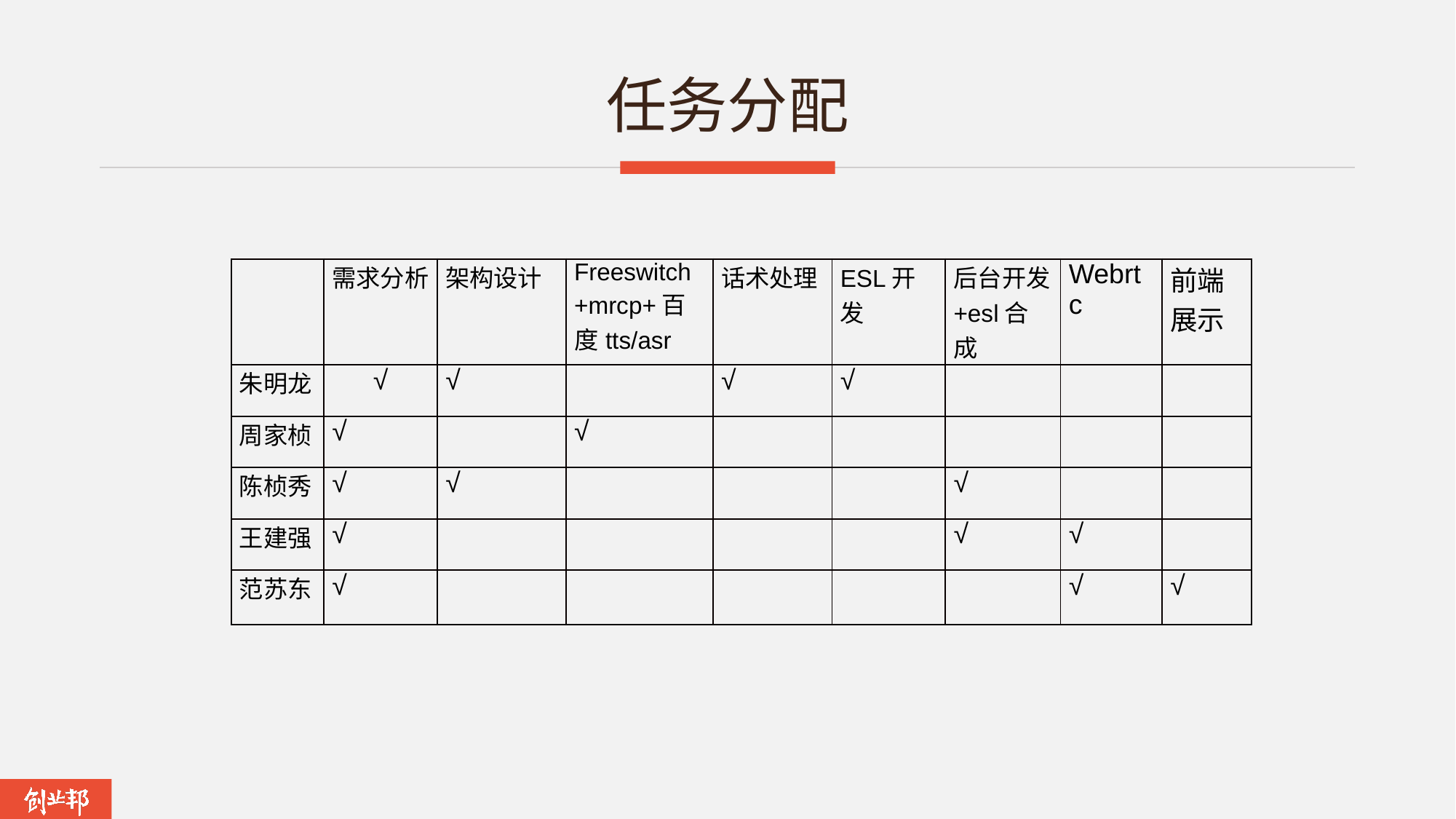

# 任务分配

|  | 需求分析 | 架构设计 | Freeswitch+mrcp+百度tts/asr | 话术处理 | ESL开发 | 后台开发+esl合成 | Webrtc | 前端展示 |
| --- | --- | --- | --- | --- | --- | --- | --- | --- |
| 朱明龙 | √ | √ |  | √ | √ |  |  |  |
| 周家桢 | √ |  | √ |  |  |  |  |  |
| 陈桢秀 | √ | √ |  |  |  | √ |  |  |
| 王建强 | √ |  |  |  |  | √ | √ |  |
| 范苏东 | √ |  |  |  |  |  | √ | √ |